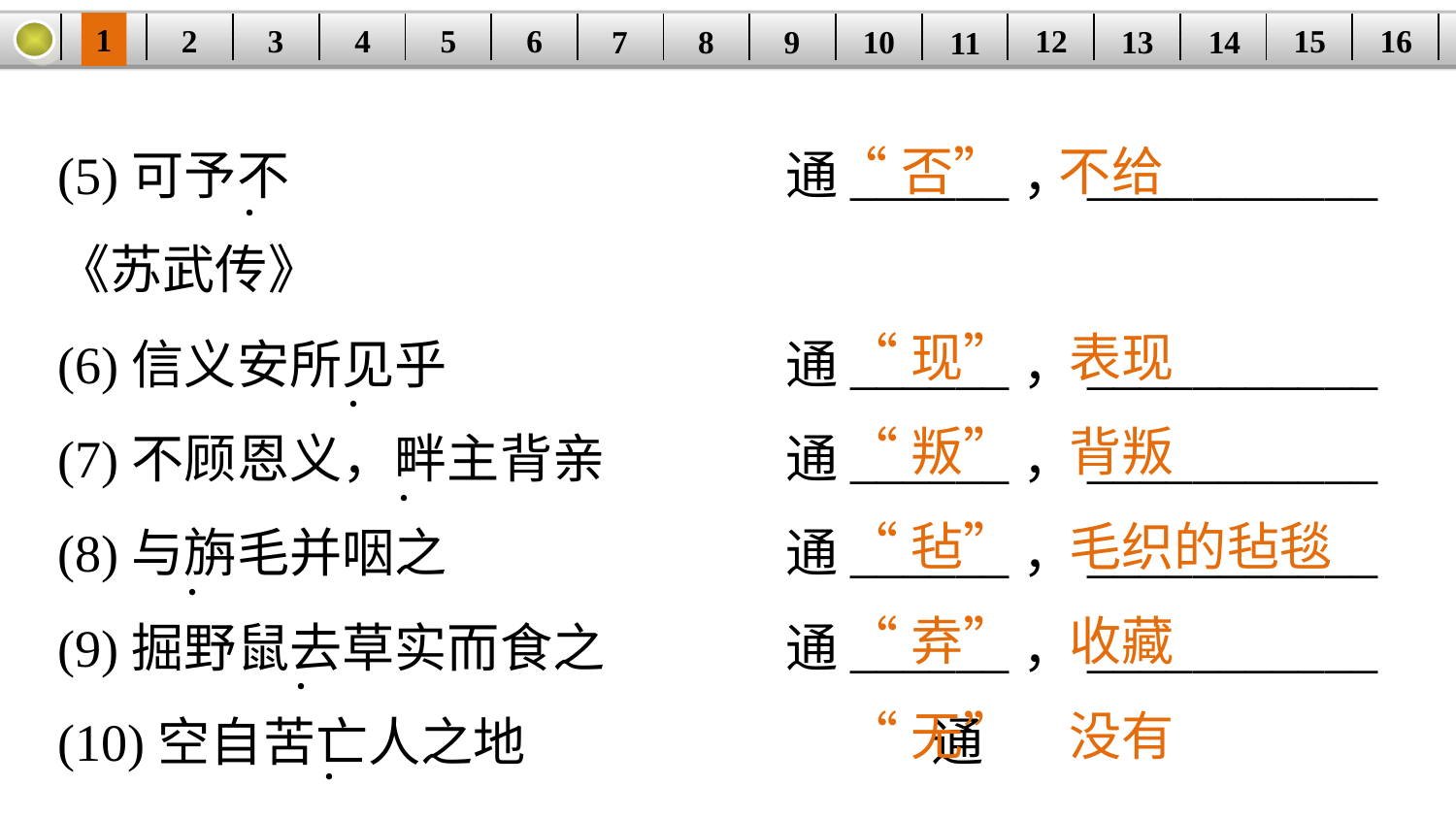

1
2
3
4
16
|  |  |  |  |  |  |  |  |  |  |  |  |  |  |  |  |
| --- | --- | --- | --- | --- | --- | --- | --- | --- | --- | --- | --- | --- | --- | --- | --- |
5
6
15
12
7
8
14
9
10
13
11

 “否”　不给
(5)可予不　　　　　　　	通______，___________
《苏武传》
(6)信义安所见乎　　　　　　	通______，___________
(7)不顾恩义，畔主背亲　　　	通______，___________
(8)与旃毛并咽之　　　　　　	通______，___________
(9)掘野鼠去草实而食之　　　	通______，___________
(10)空自苦亡人之地　　　　　	通______，___________
·
 “现”　表现
 “叛”　背叛
 “毡”　毛织的毡毯
 “弆”　收藏
 “无”　没有
·
·
·
·
·